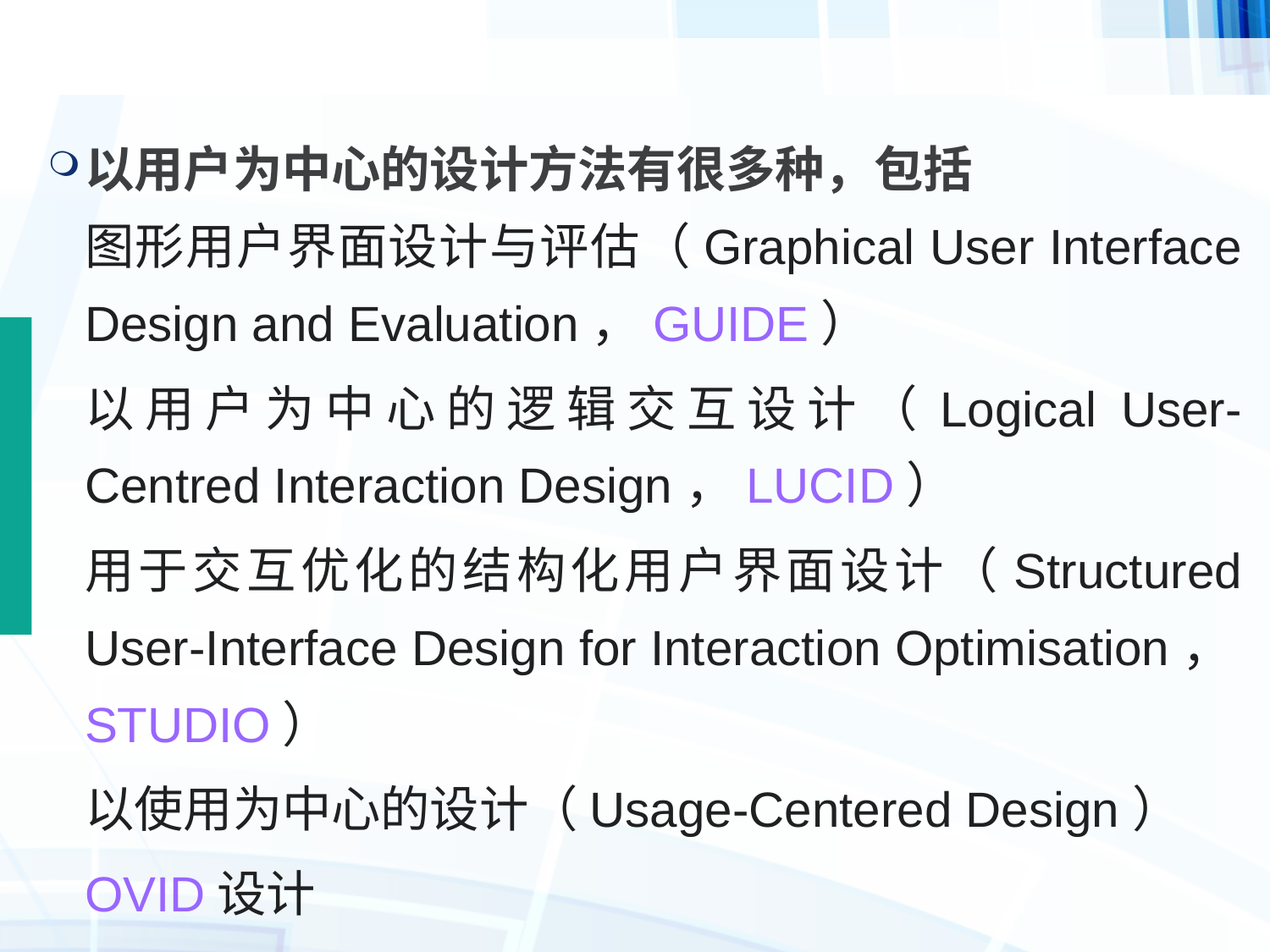

#
以用户为中心的设计方法有很多种，包括
图形用户界面设计与评估（Graphical User Interface Design and Evaluation，GUIDE）
以用户为中心的逻辑交互设计（Logical User-Centred Interaction Design，LUCID）
用于交互优化的结构化用户界面设计（Structured User-Interface Design for Interaction Optimisation，STUDIO）
以使用为中心的设计（Usage-Centered Design）
OVID设计